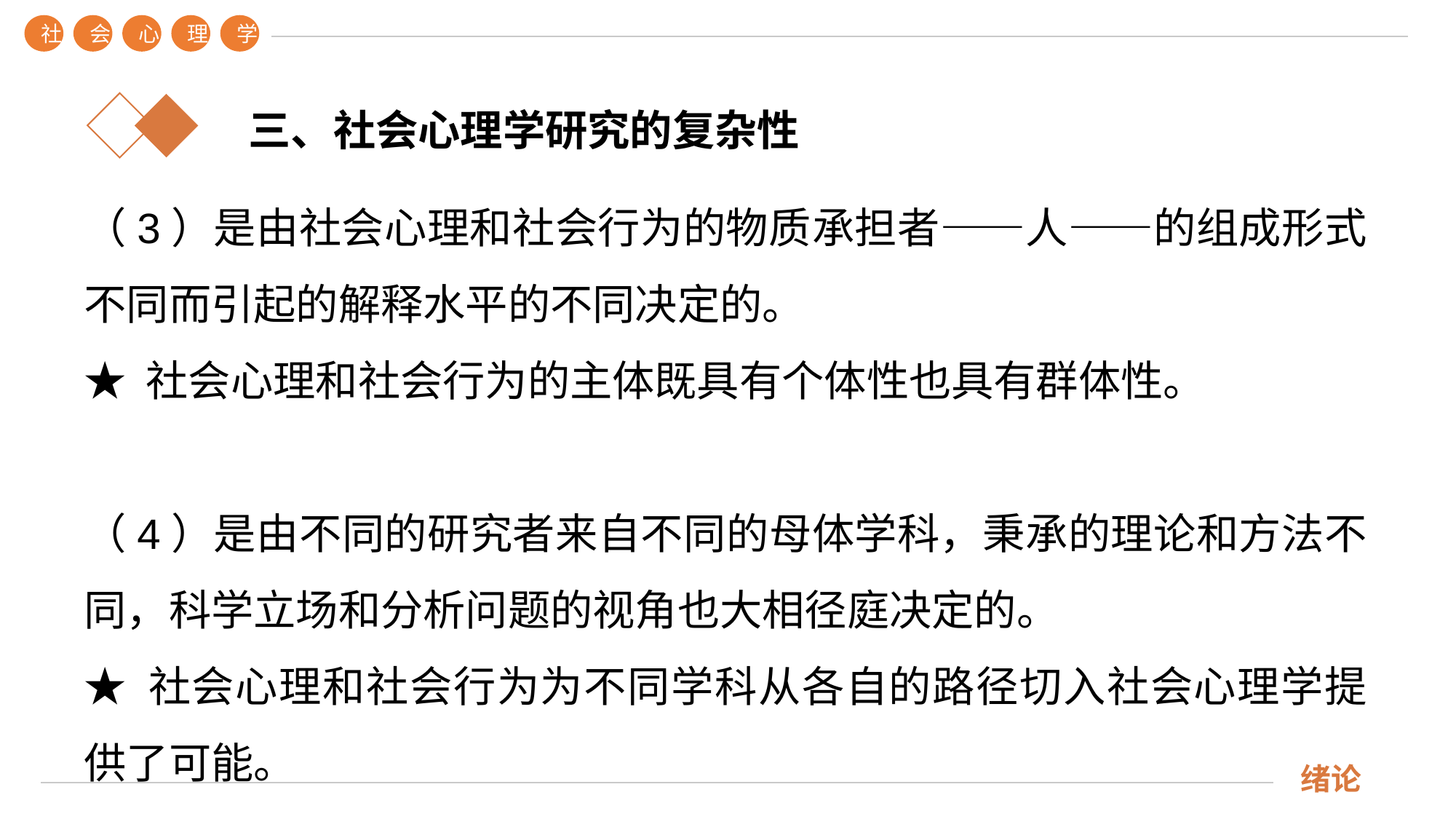

社
会
心
理
学

三、社会心理学研究的复杂性
（3）是由社会心理和社会行为的物质承担者——人——的组成形式不同而引起的解释水平的不同决定的。
★ 社会心理和社会行为的主体既具有个体性也具有群体性。

（4）是由不同的研究者来自不同的母体学科，秉承的理论和方法不同，科学立场和分析问题的视角也大相径庭决定的。
★ 社会心理和社会行为为不同学科从各自的路径切入社会心理学提供了可能。
绪论